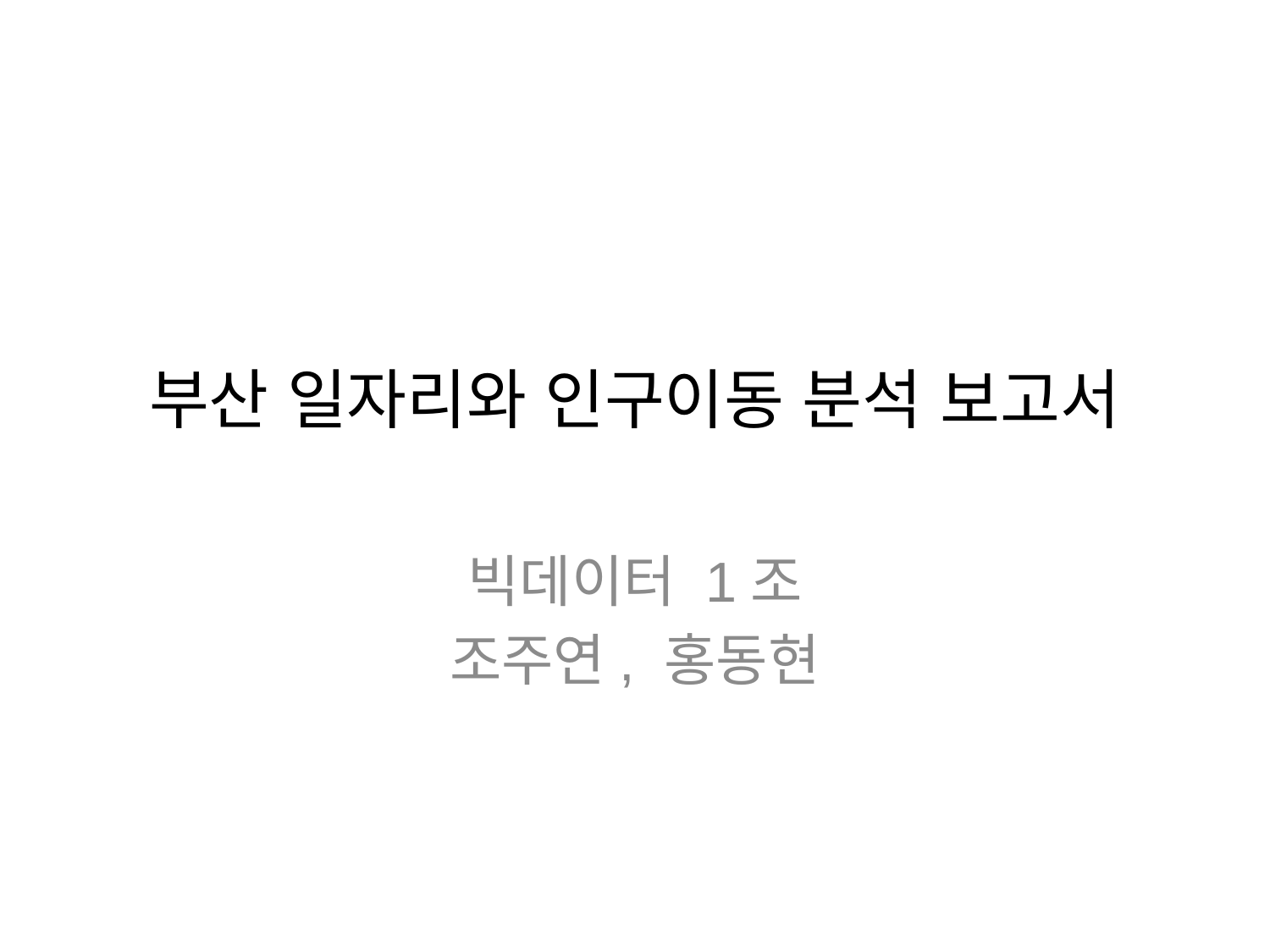

# 부산 일자리와 인구이동 분석 보고서
빅데이터 1조
조주연, 홍동현